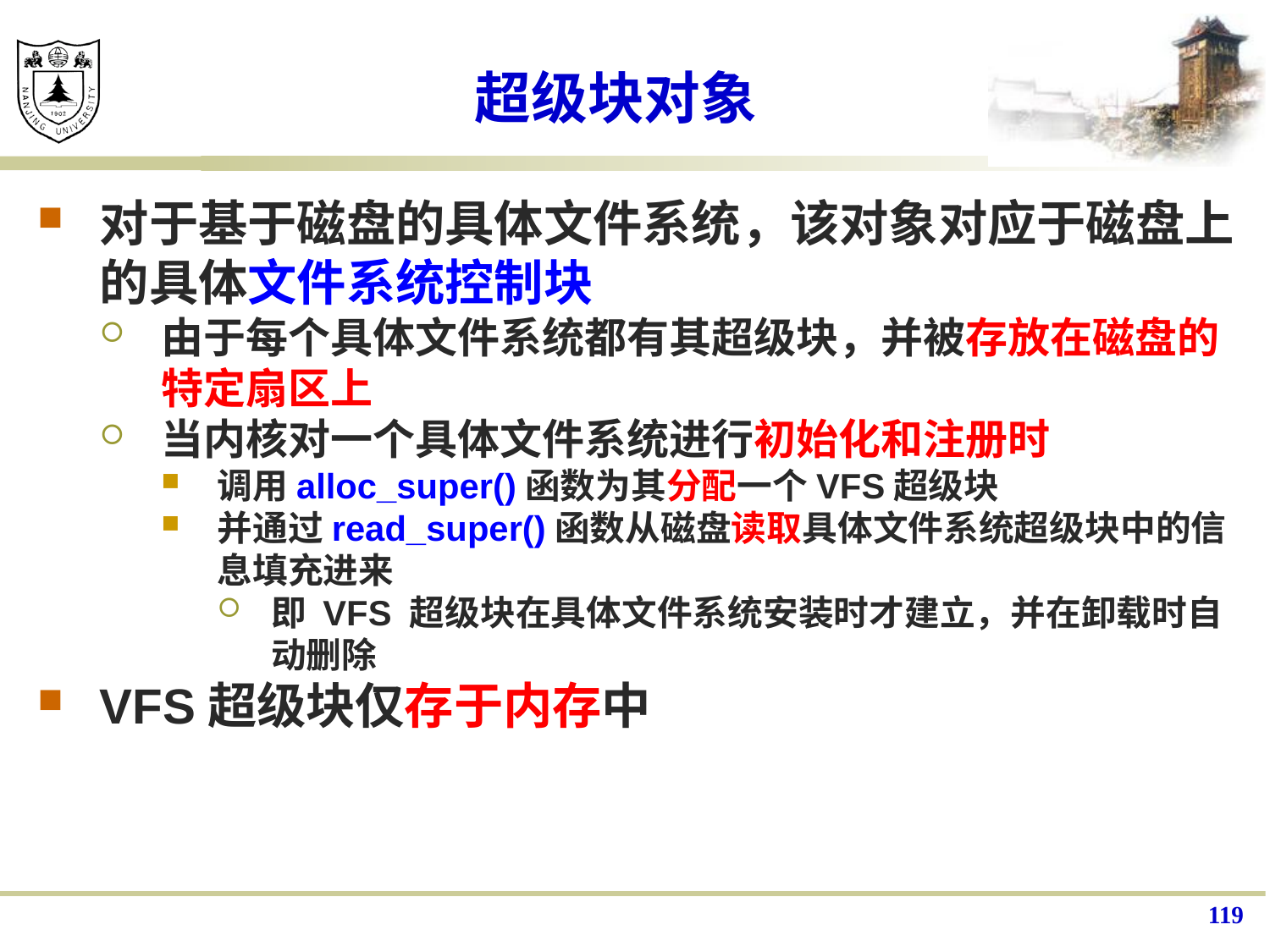

# 超级块对象
对于基于磁盘的具体文件系统，该对象对应于磁盘上的具体文件系统控制块
由于每个具体文件系统都有其超级块，并被存放在磁盘的特定扇区上
当内核对一个具体文件系统进行初始化和注册时
调用alloc_super()函数为其分配一个VFS超级块
并通过read_super()函数从磁盘读取具体文件系统超级块中的信息填充进来
即 VFS 超级块在具体文件系统安装时才建立，并在卸载时自动删除
VFS超级块仅存于内存中
119